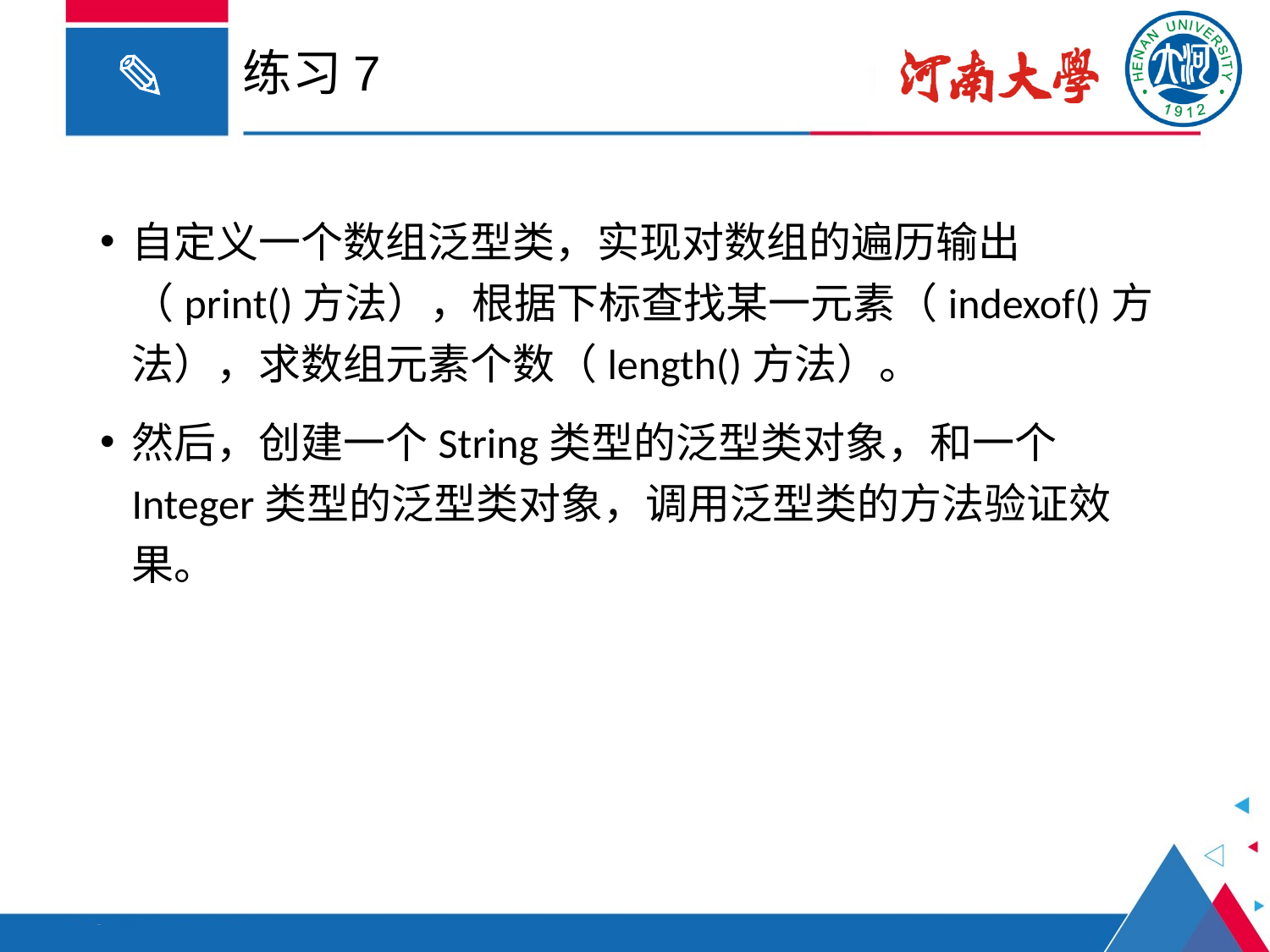

# 练习7
自定义一个数组泛型类，实现对数组的遍历输出（print()方法），根据下标查找某一元素（indexof()方法），求数组元素个数（length()方法）。
然后，创建一个String类型的泛型类对象，和一个Integer类型的泛型类对象，调用泛型类的方法验证效果。